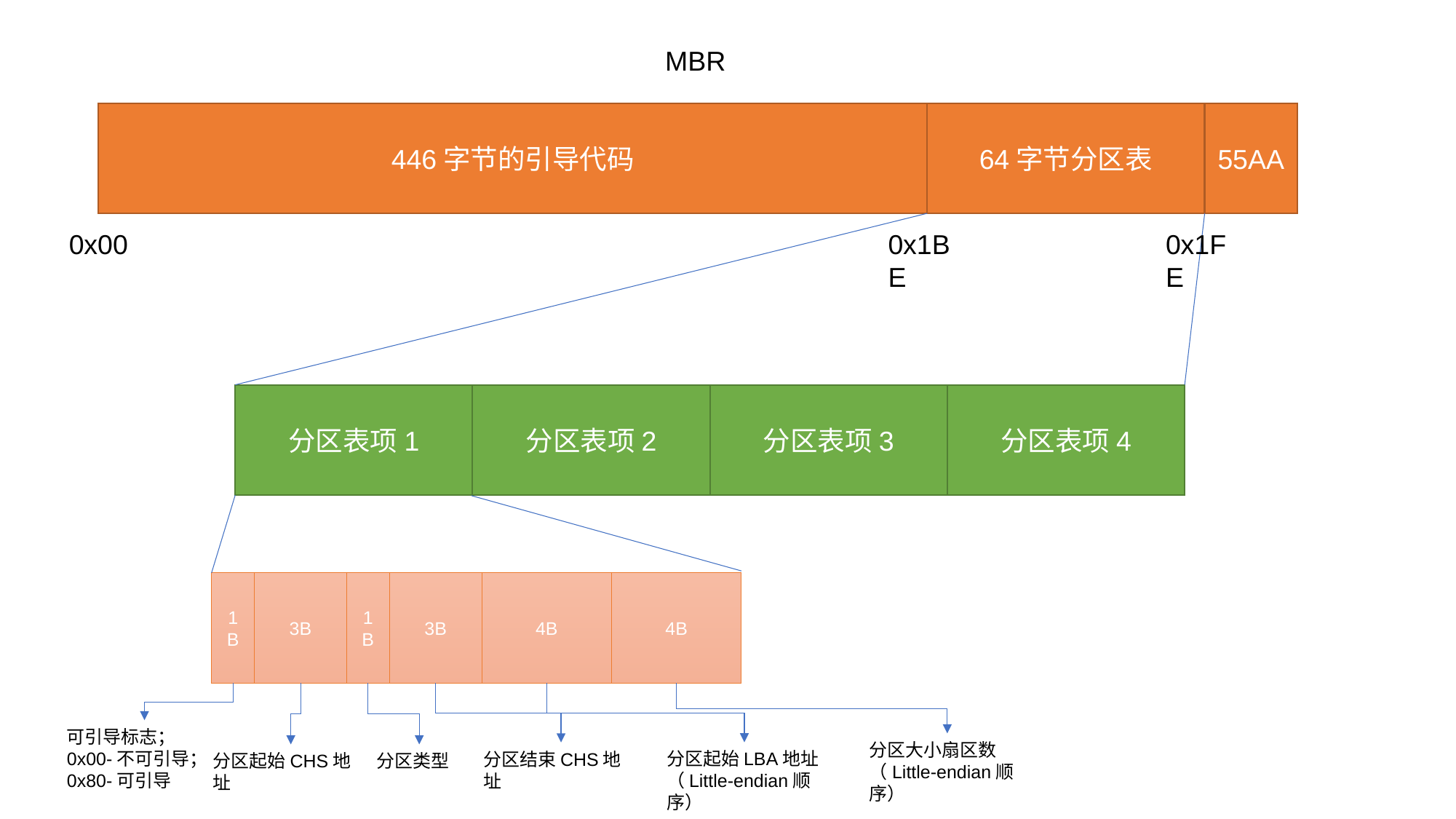

MBR
446字节的引导代码
64字节分区表
55AA
0x00
0x1BE
0x1FE
分区表项1
分区表项2
分区表项3
分区表项4
1B
3B
1B
3B
4B
4B
可引导标志；0x00-不可引导；0x80-可引导
分区大小扇区数（Little-endian顺序）
分区起始LBA地址（Little-endian顺序）
分区结束CHS地址
分区类型
分区起始CHS地址